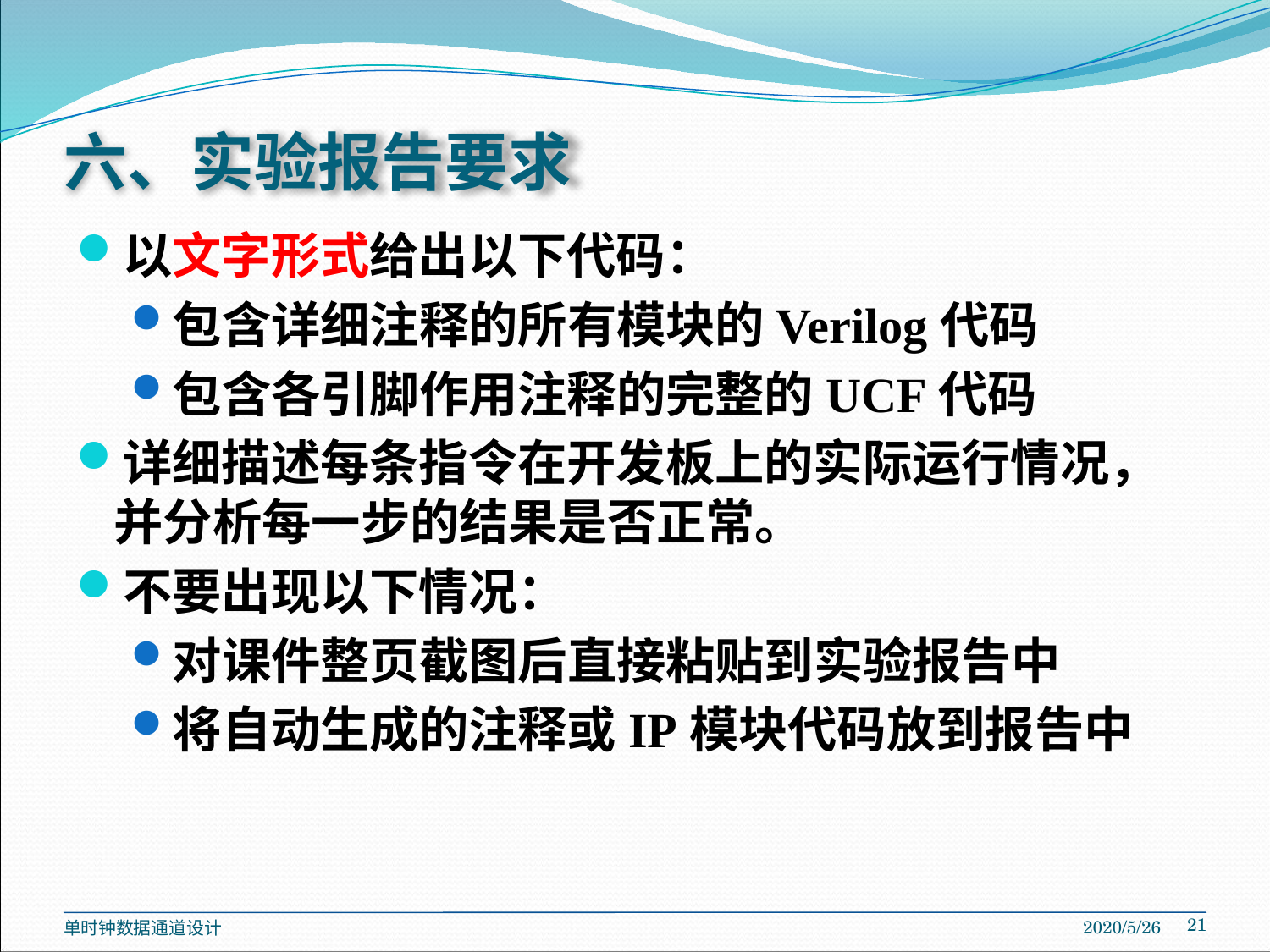

# 六、实验报告要求
以文字形式给出以下代码：
包含详细注释的所有模块的Verilog代码
包含各引脚作用注释的完整的UCF代码
详细描述每条指令在开发板上的实际运行情况，并分析每一步的结果是否正常。
不要出现以下情况：
对课件整页截图后直接粘贴到实验报告中
将自动生成的注释或IP模块代码放到报告中

2020/5/26
21
单时钟数据通道设计